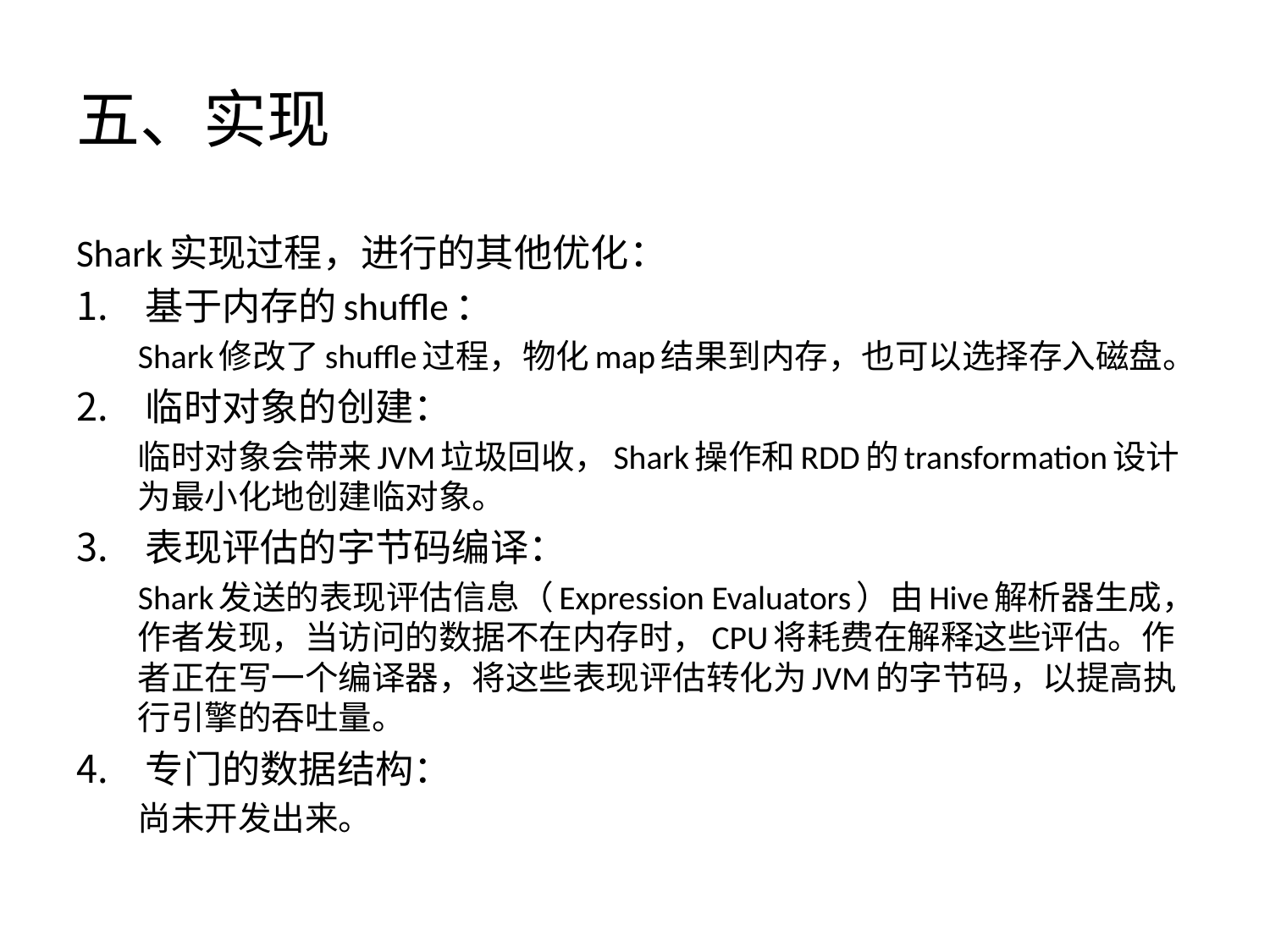

# 五、实现
Shark实现过程，进行的其他优化：
基于内存的shuffle：
Shark修改了shuffle过程，物化map结果到内存，也可以选择存入磁盘。
临时对象的创建：
临时对象会带来JVM垃圾回收，Shark操作和RDD的transformation设计为最小化地创建临对象。
表现评估的字节码编译：
Shark发送的表现评估信息（Expression Evaluators）由Hive解析器生成，作者发现，当访问的数据不在内存时，CPU将耗费在解释这些评估。作者正在写一个编译器，将这些表现评估转化为JVM的字节码，以提高执行引擎的吞吐量。
专门的数据结构：
尚未开发出来。